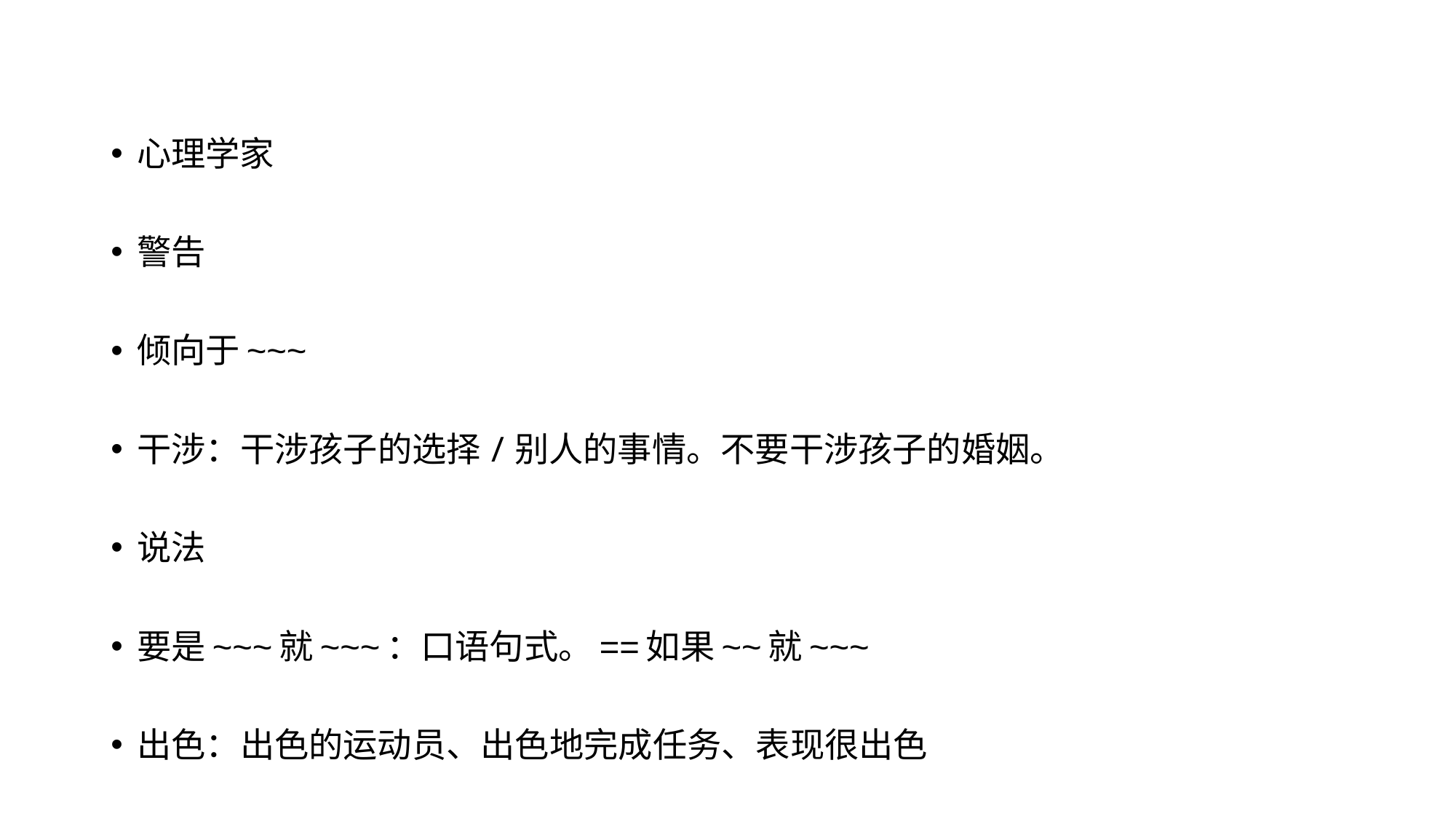

#
心理学家

警告

倾向于~~~

干涉：干涉孩子的选择/别人的事情。不要干涉孩子的婚姻。

说法

要是~~~就~~~：口语句式。==如果~~就~~~

出色：出色的运动员、出色地完成任务、表现很出色